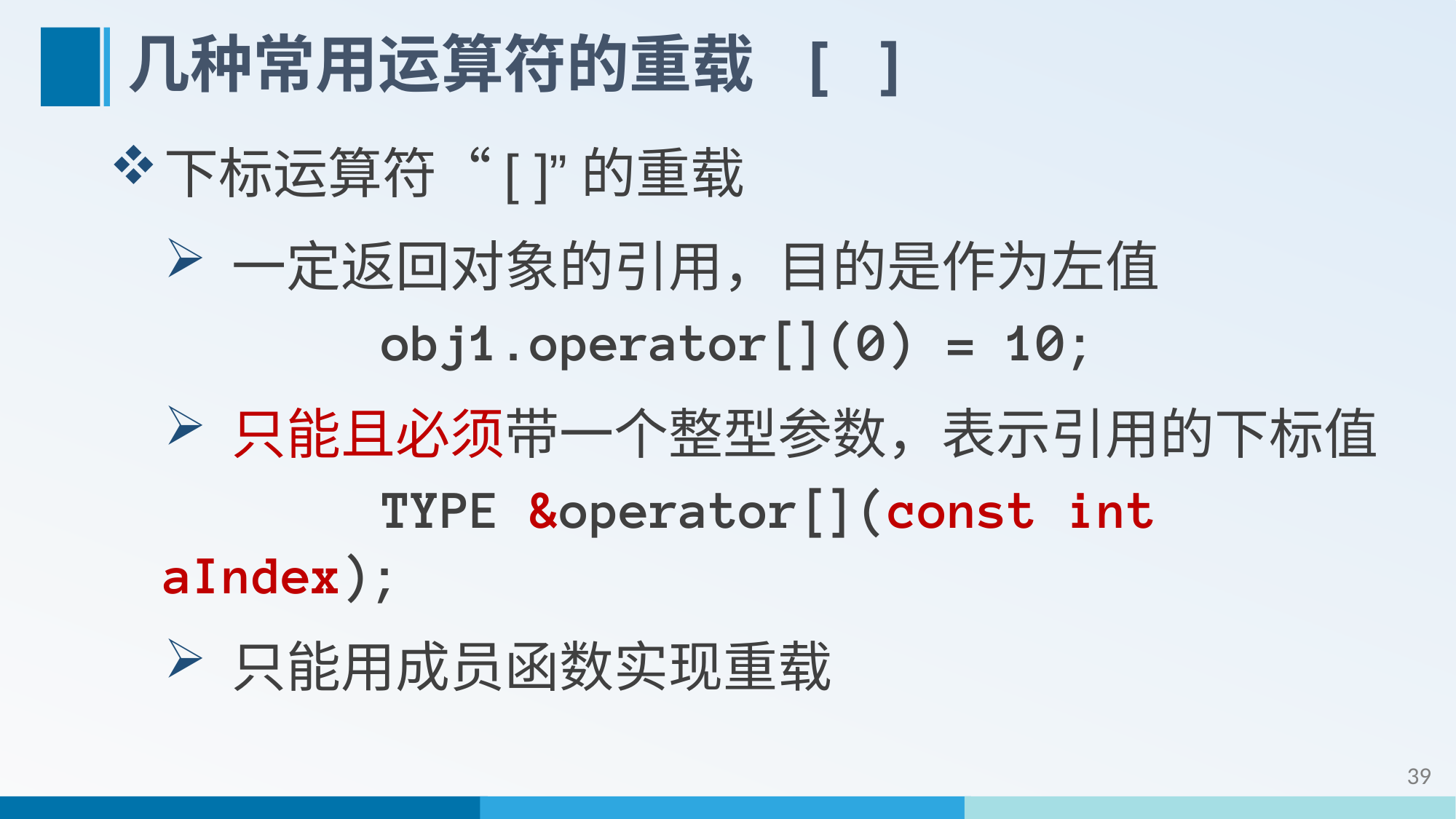

# 几种常用运算符的重载  [ ]
下标运算符“[ ]”的重载
一定返回对象的引用，目的是作为左值
  		obj1.operator[](0) = 10;
只能且必须带一个整型参数，表示引用的下标值
 		TYPE &operator[](const int aIndex);
只能用成员函数实现重载